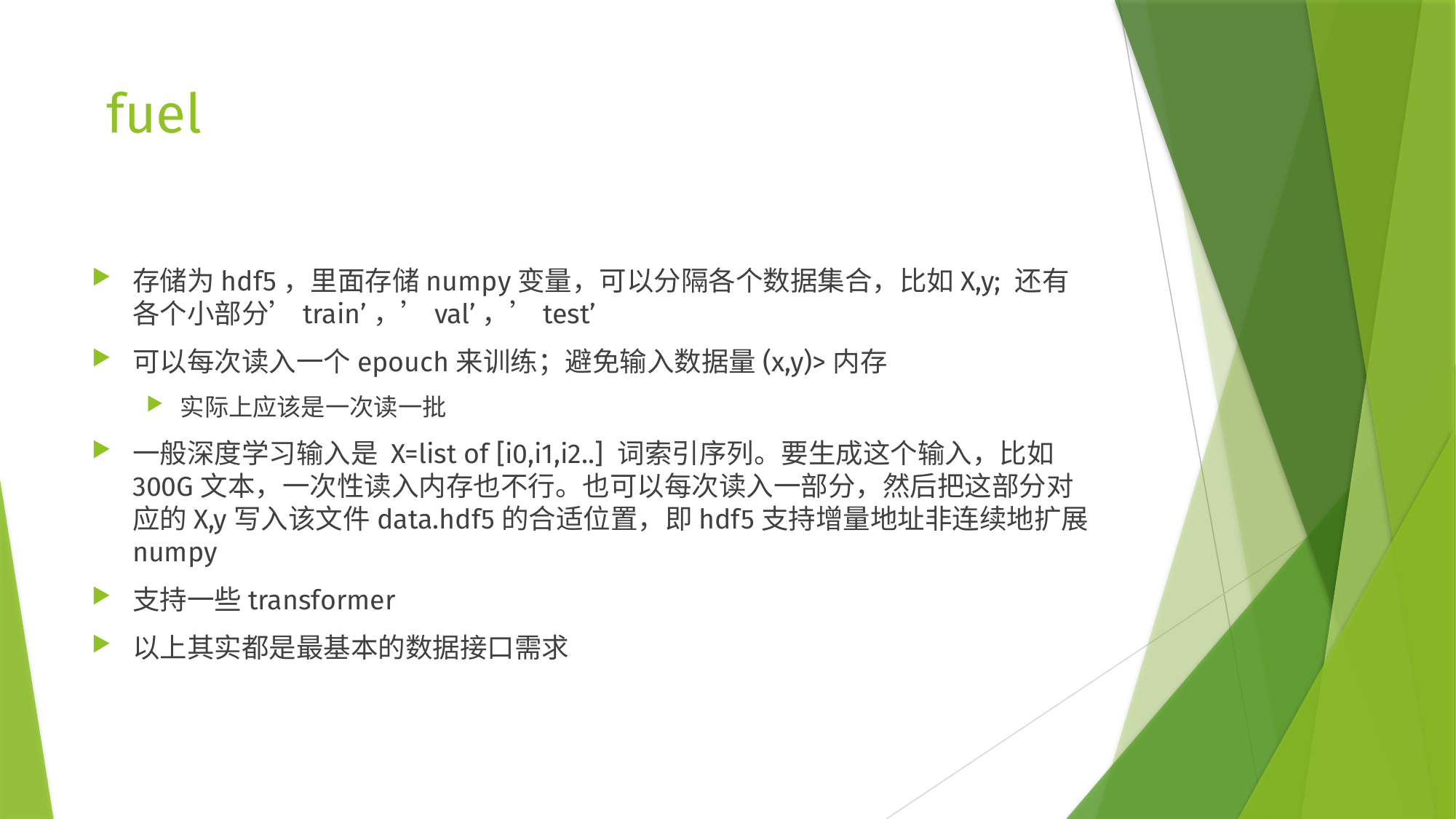

# fuel
存储为hdf5，里面存储numpy变量，可以分隔各个数据集合，比如X,y; 还有各个小部分’train’，’val’，’test’
可以每次读入一个epouch来训练；避免输入数据量(x,y)>内存
实际上应该是一次读一批
一般深度学习输入是 X=list of [i0,i1,i2..] 词索引序列。要生成这个输入，比如300G文本，一次性读入内存也不行。也可以每次读入一部分，然后把这部分对应的X,y写入该文件data.hdf5的合适位置，即hdf5支持增量地址非连续地扩展numpy
支持一些transformer
以上其实都是最基本的数据接口需求